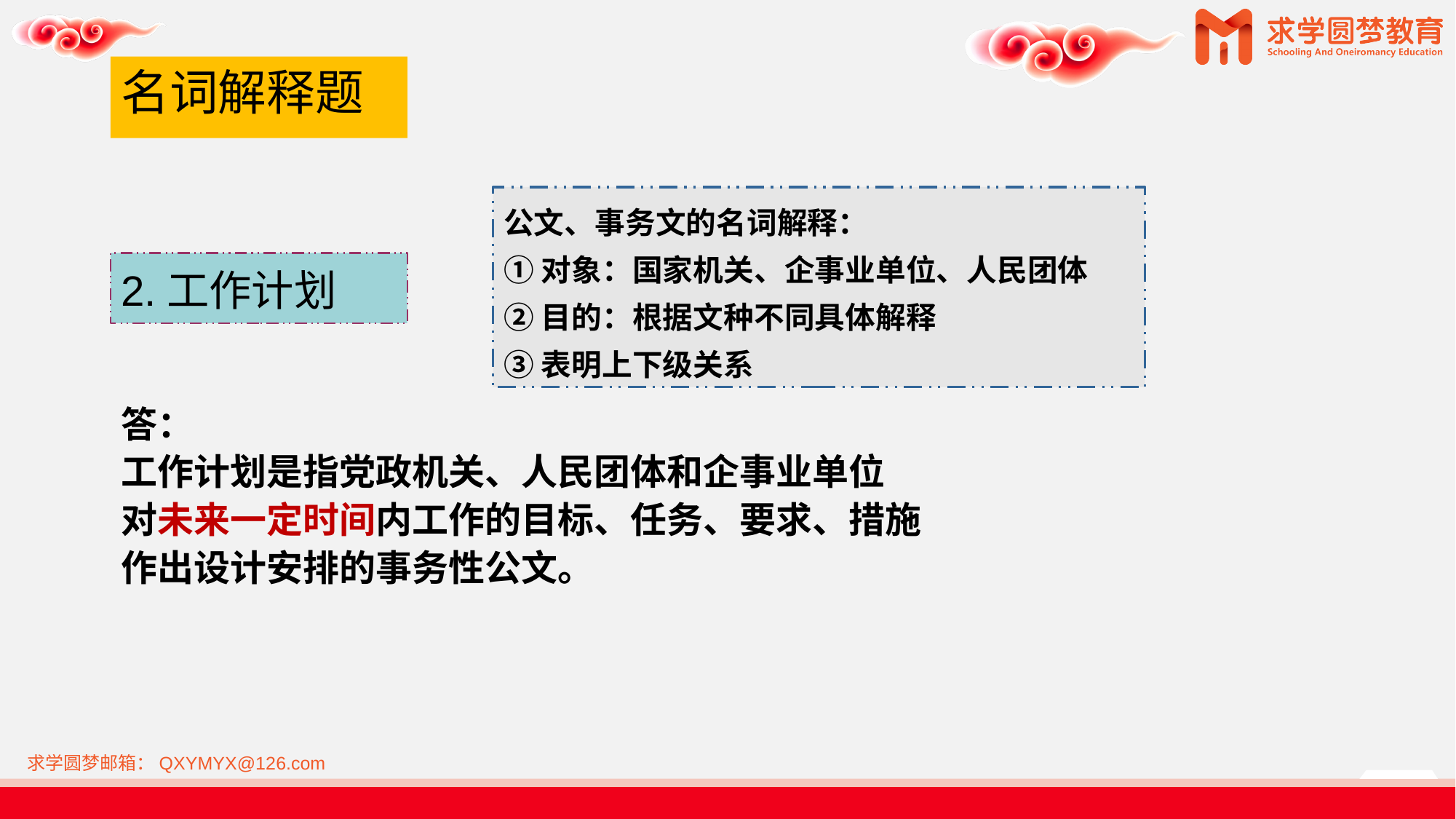

# 名词解释题
公文、事务文的名词解释：
①对象：国家机关、企事业单位、人民团体
②目的：根据文种不同具体解释
③表明上下级关系
2.工作计划
答：
工作计划是指党政机关、人民团体和企事业单位
对未来一定时间内工作的目标、任务、要求、措施
作出设计安排的事务性公文。